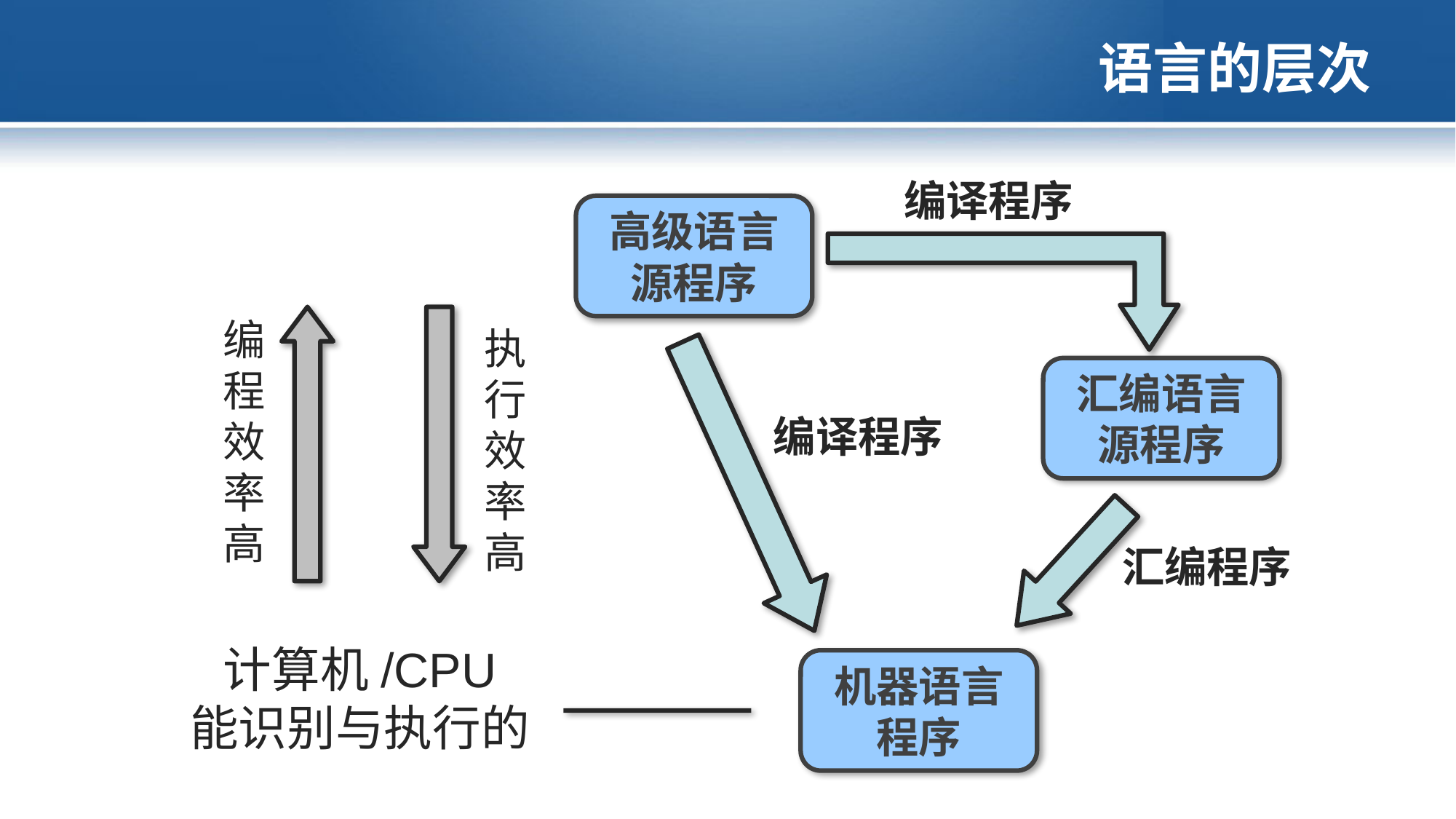

# 语言的层次
编译程序
高级语言
源程序

编程
效率高

执行
效率高

汇编语言
源程序
编译程序

汇编程序
计算机/CPU
能识别与执行的

机器语言
程序